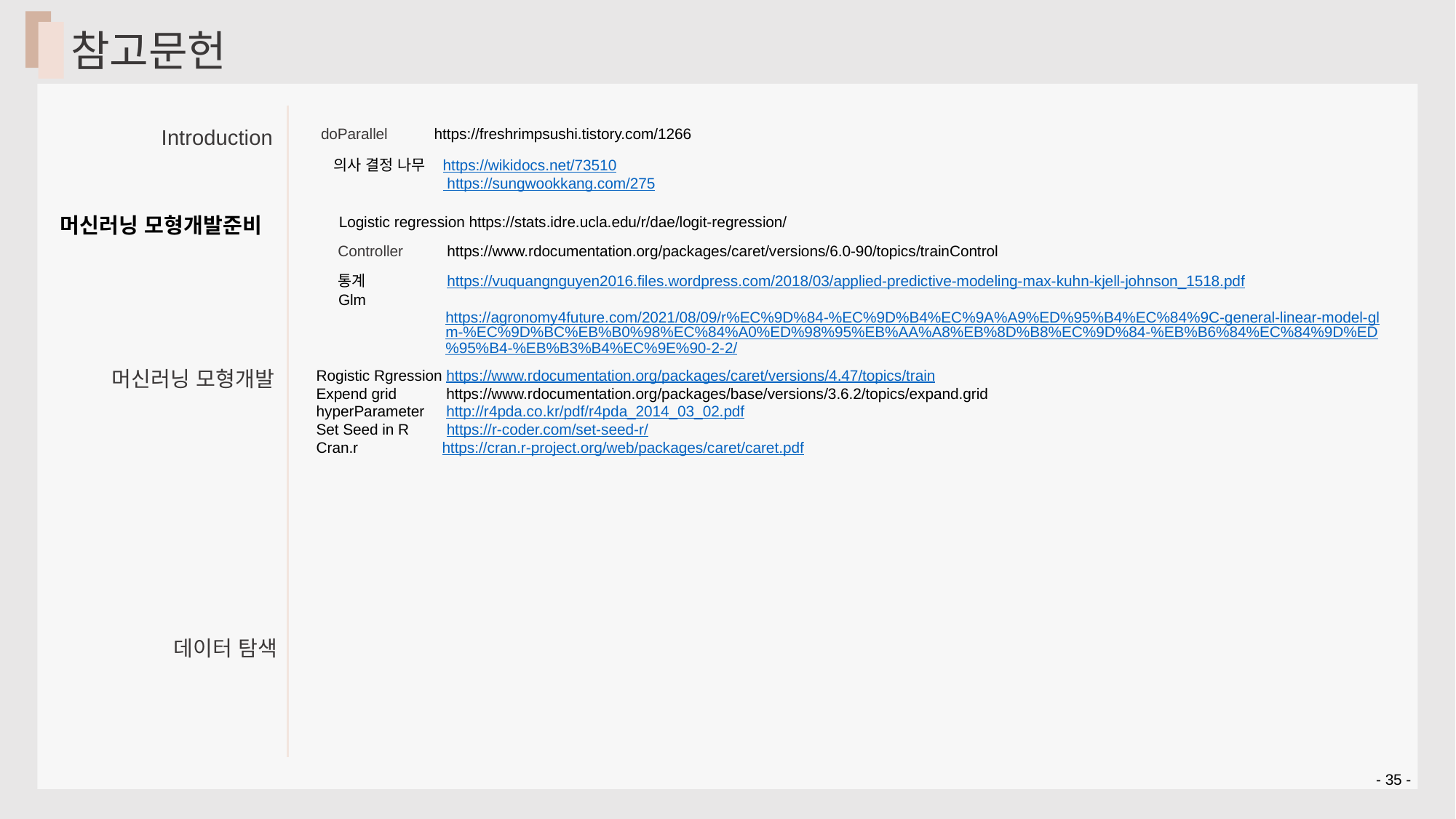

참고문헌

Introduction
doParallel	 https://freshrimpsushi.tistory.com/1266
의사 결정 나무 	https://wikidocs.net/73510
	 https://sungwookkang.com/275
머신러닝 모형개발준비
Logistic regression https://stats.idre.ucla.edu/r/dae/logit-regression/
Controller	https://www.rdocumentation.org/packages/caret/versions/6.0-90/topics/trainControl
통계 	https://vuquangnguyen2016.files.wordpress.com/2018/03/applied-predictive-modeling-max-kuhn-kjell-johnson_1518.pdf
	https://agronomy4future.com/2021/08/09/r%EC%9D%84-%EC%9D%B4%EC%9A%A9%ED%95%B4%EC%84%9C-general-linear-model-glm-%EC%9D%BC%EB%B0%98%EC%84%A0%ED%98%95%EB%AA%A8%EB%8D%B8%EC%9D%84-%EB%B6%84%EC%84%9D%ED%95%B4-%EB%B3%B4%EC%9E%90-2-2/

Glm
머신러닝 모형개발
Rogistic Rgression https://www.rdocumentation.org/packages/caret/versions/4.47/topics/train
Expend grid 	     https://www.rdocumentation.org/packages/base/versions/3.6.2/topics/expand.grid
hyperParameter	     http://r4pda.co.kr/pdf/r4pda_2014_03_02.pdf
Set Seed in R         https://r-coder.com/set-seed-r/
Cran.r 	    https://cran.r-project.org/web/packages/caret/caret.pdf

데이터 탐색
- 35 -